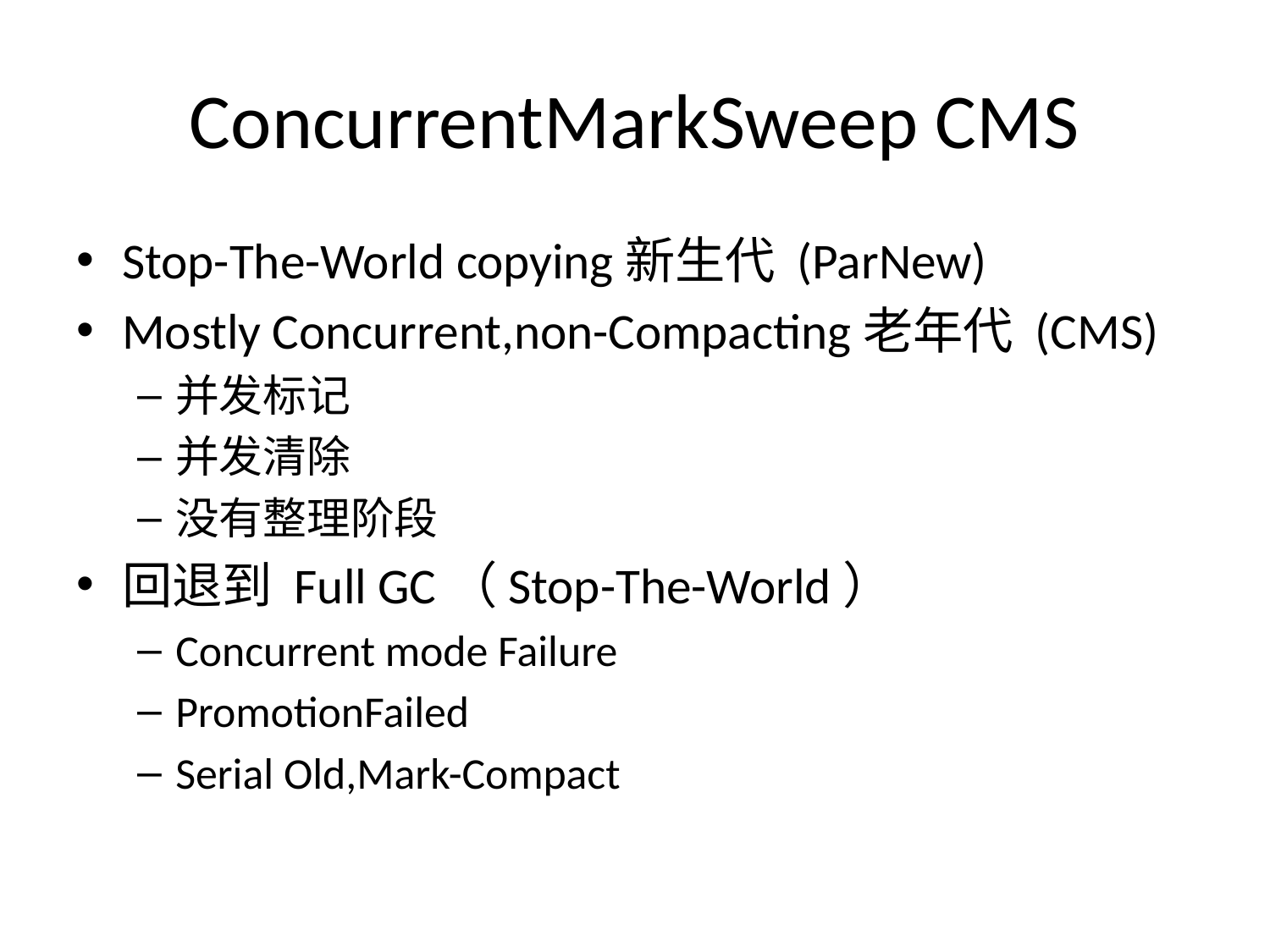

# ConcurrentMarkSweep CMS
Stop-The-World copying新生代 (ParNew)
Mostly Concurrent,non-Compacting老年代 (CMS)
并发标记
并发清除
没有整理阶段
回退到 Full GC（Stop-The-World）
Concurrent mode Failure
PromotionFailed
Serial Old,Mark-Compact